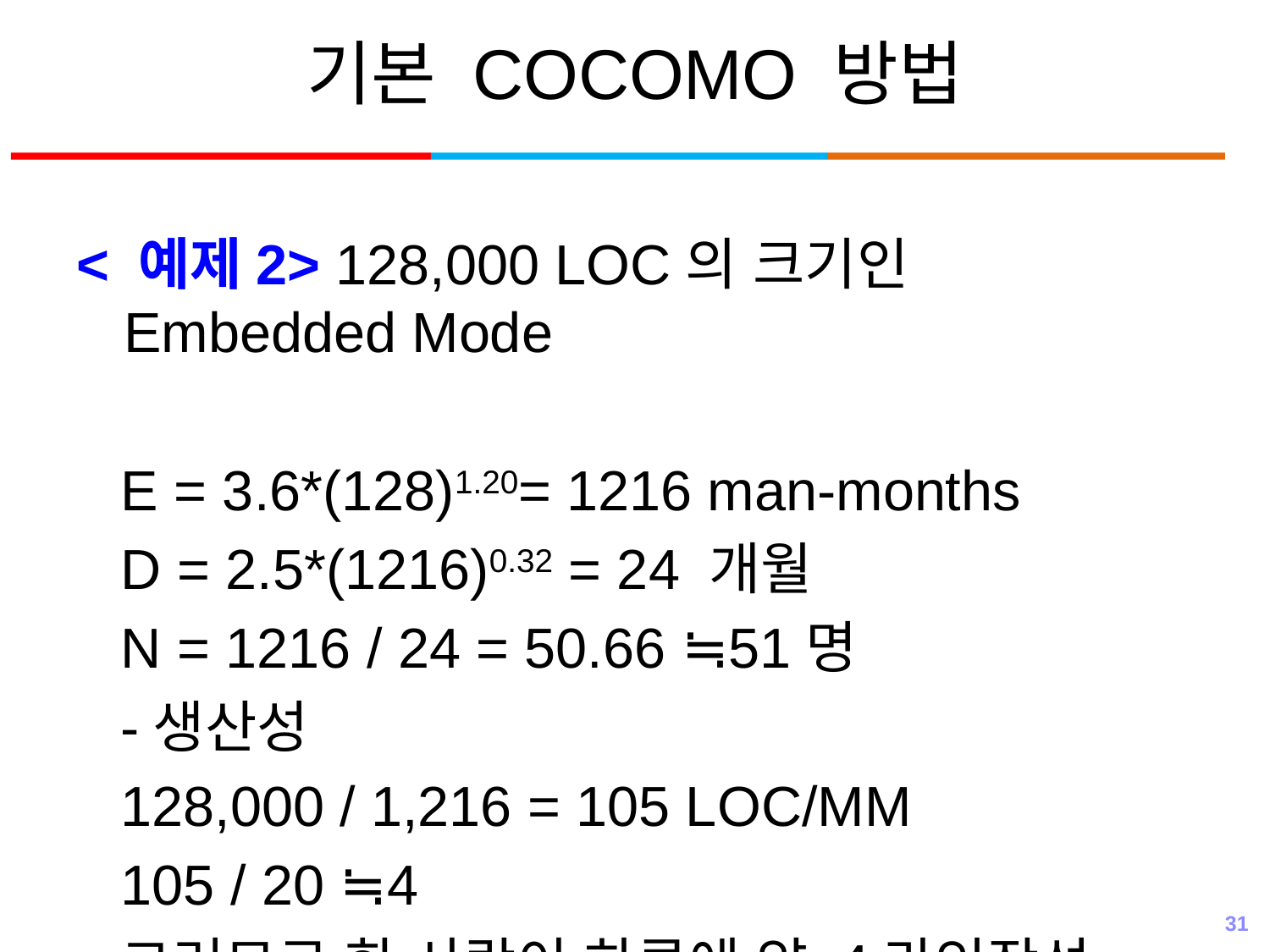

# 기본 COCOMO 방법
< 예제2> 128,000 LOC의 크기인 Embedded Mode

E = 3.6*(128)1.20= 1216 man-months
D = 2.5*(1216)0.32 = 24 개월
N = 1216 / 24 = 50.66 ≒51명
-생산성
128,000 / 1,216 = 105 LOC/MM
105 / 20 ≒4
그러므로 한 사람이 하루에 약 4라인작성
31